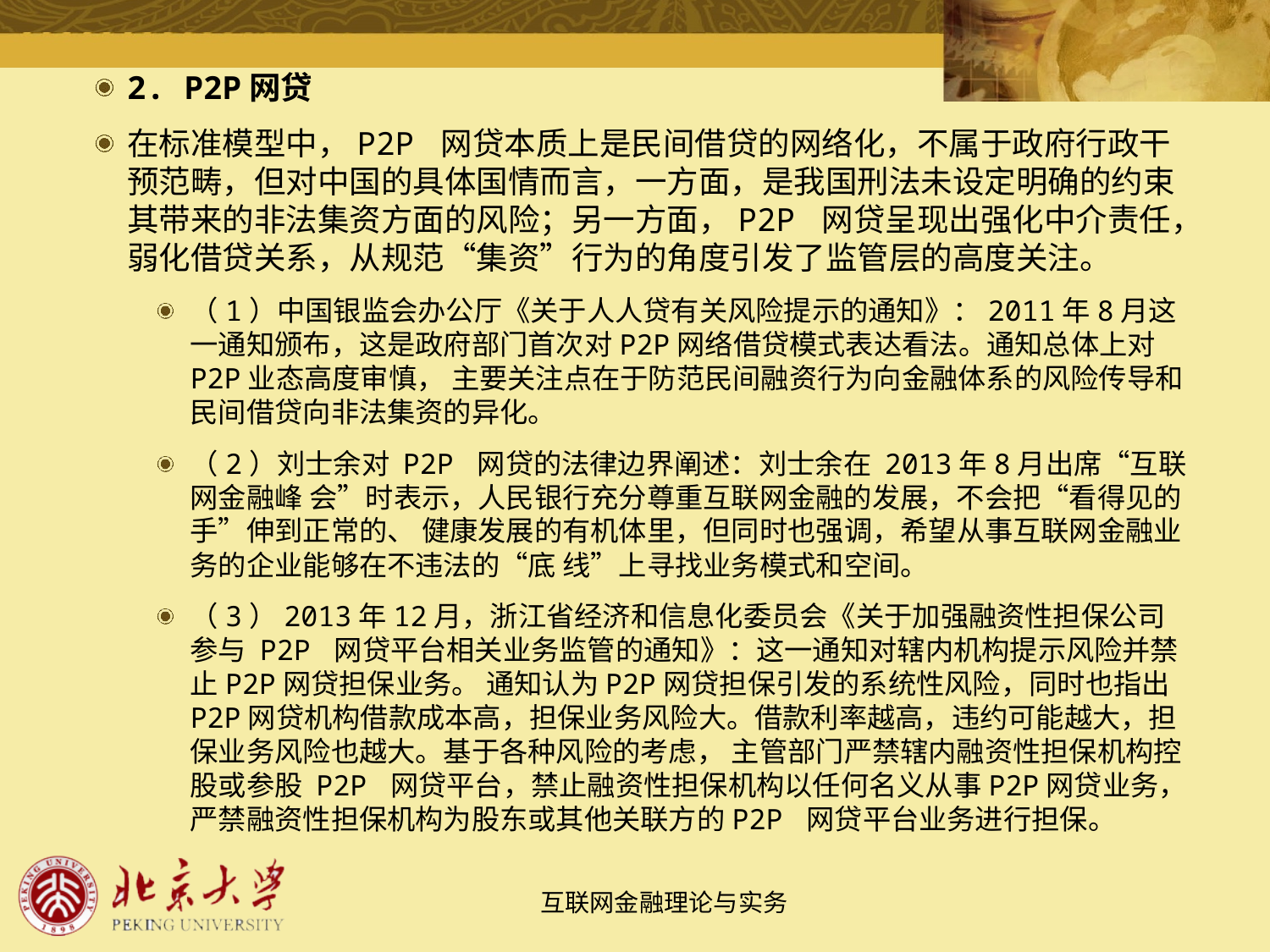

2. P2P网贷
在标准模型中，P2P 网贷本质上是民间借贷的网络化，不属于政府行政干预范畴，但对中国的具体国情而言，一方面，是我国刑法未设定明确的约束其带来的非法集资方面的风险；另一方面，P2P 网贷呈现出强化中介责任，弱化借贷关系，从规范“集资”行为的角度引发了监管层的高度关注。
（1）中国银监会办公厅《关于人人贷有关风险提示的通知》：2011年8月这一通知颁布，这是政府部门首次对P2P网络借贷模式表达看法。通知总体上对P2P业态高度审慎， 主要关注点在于防范民间融资行为向金融体系的风险传导和民间借贷向非法集资的异化。
（2）刘士余对 P2P 网贷的法律边界阐述：刘士余在 2013年8月出席“互联网金融峰 会”时表示，人民银行充分尊重互联网金融的发展，不会把“看得见的手”伸到正常的、 健康发展的有机体里，但同时也强调，希望从事互联网金融业务的企业能够在不违法的“底 线”上寻找业务模式和空间。
（3）2013年12月，浙江省经济和信息化委员会《关于加强融资性担保公司参与 P2P 网贷平台相关业务监管的通知》：这一通知对辖内机构提示风险并禁止P2P网贷担保业务。 通知认为P2P网贷担保引发的系统性风险，同时也指出P2P网贷机构借款成本高，担保业务风险大。借款利率越高，违约可能越大，担保业务风险也越大。基于各种风险的考虑， 主管部门严禁辖内融资性担保机构控股或参股 P2P 网贷平台，禁止融资性担保机构以任何名义从事P2P网贷业务，严禁融资性担保机构为股东或其他关联方的P2P 网贷平台业务进行担保。